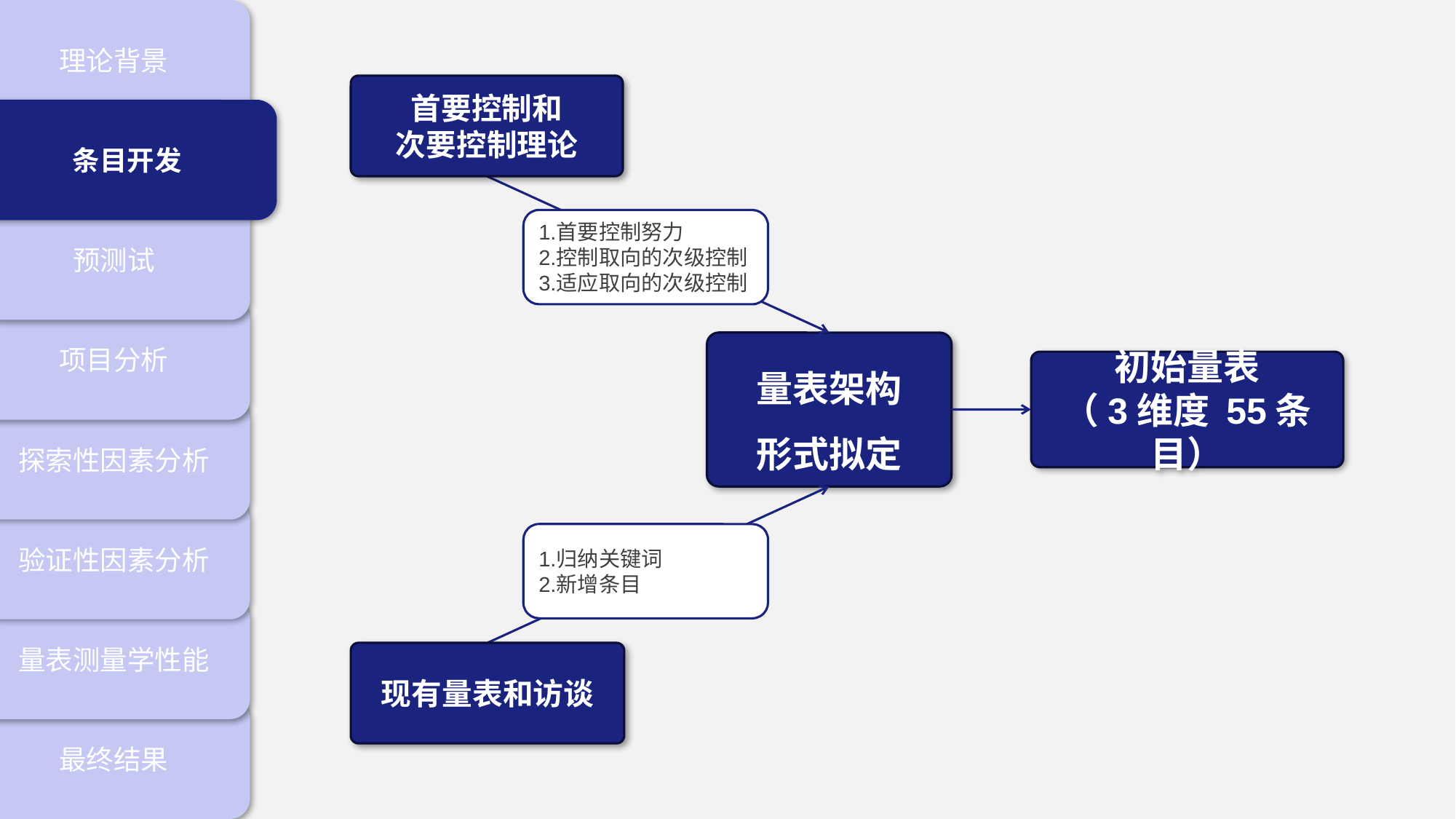

理论背景
首要控制和
次要控制理论

条目开发
预测试
首要控制努力
控制取向的次级控制
适应取向的次级控制
项目分析
量表架构
形式拟定
初始量表
（3维度 55条目）
探索性因素分析
验证性因素分析
归纳关键词
新增条目

量表测量学性能
现有量表和访谈
最终结果